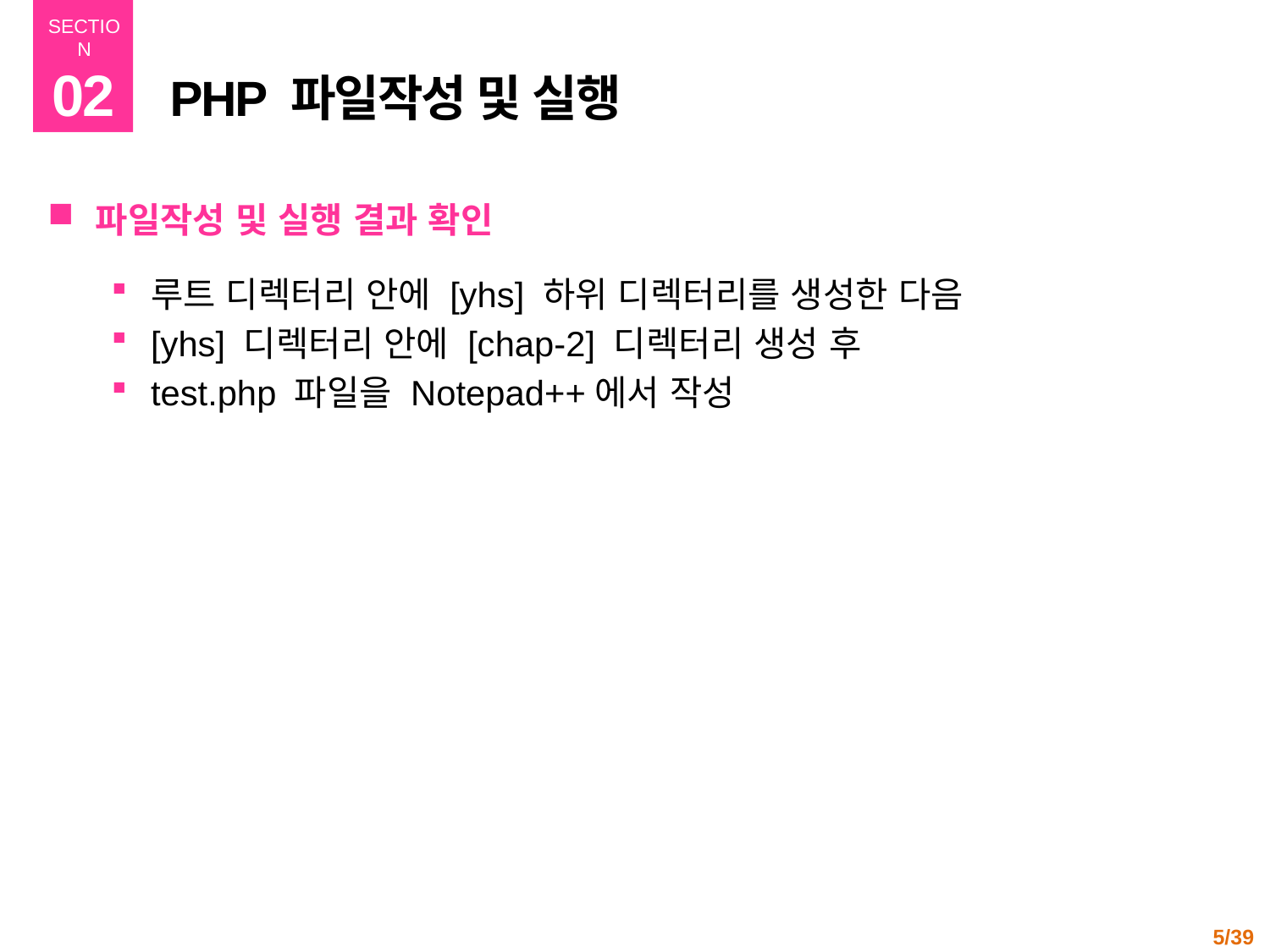

02
# PHP 파일작성 및 실행
파일작성 및 실행 결과 확인

루트 디렉터리 안에 [yhs] 하위 디렉터리를 생성한 다음
[yhs] 디렉터리 안에 [chap-2] 디렉터리 생성 후
test.php 파일을 Notepad++에서 작성